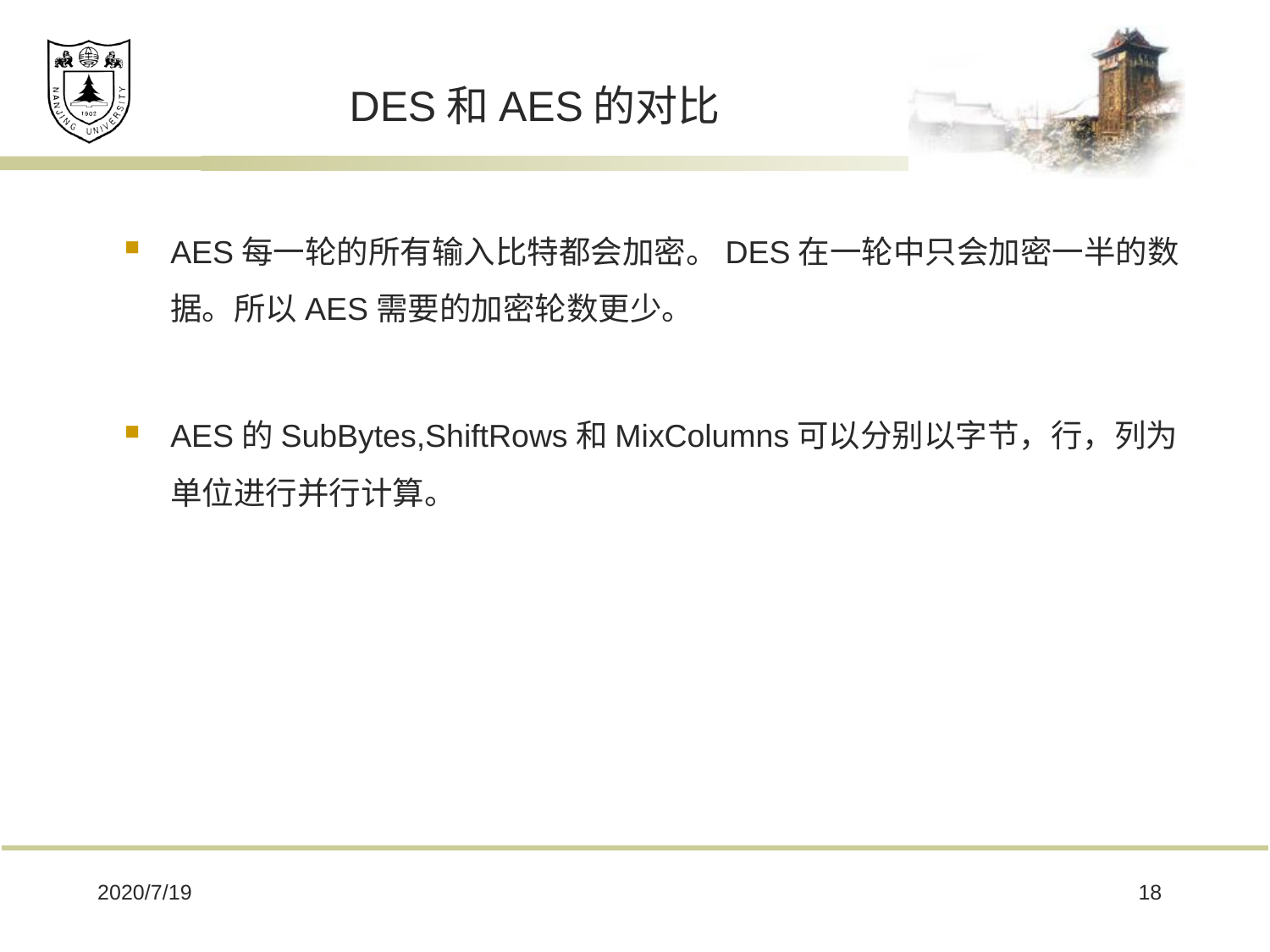

# DES和AES的对比
AES每一轮的所有输入比特都会加密。DES在一轮中只会加密一半的数据。所以AES需要的加密轮数更少。

AES的SubBytes,ShiftRows和MixColumns可以分别以字节，行，列为单位进行并行计算。

2020/7/19
18